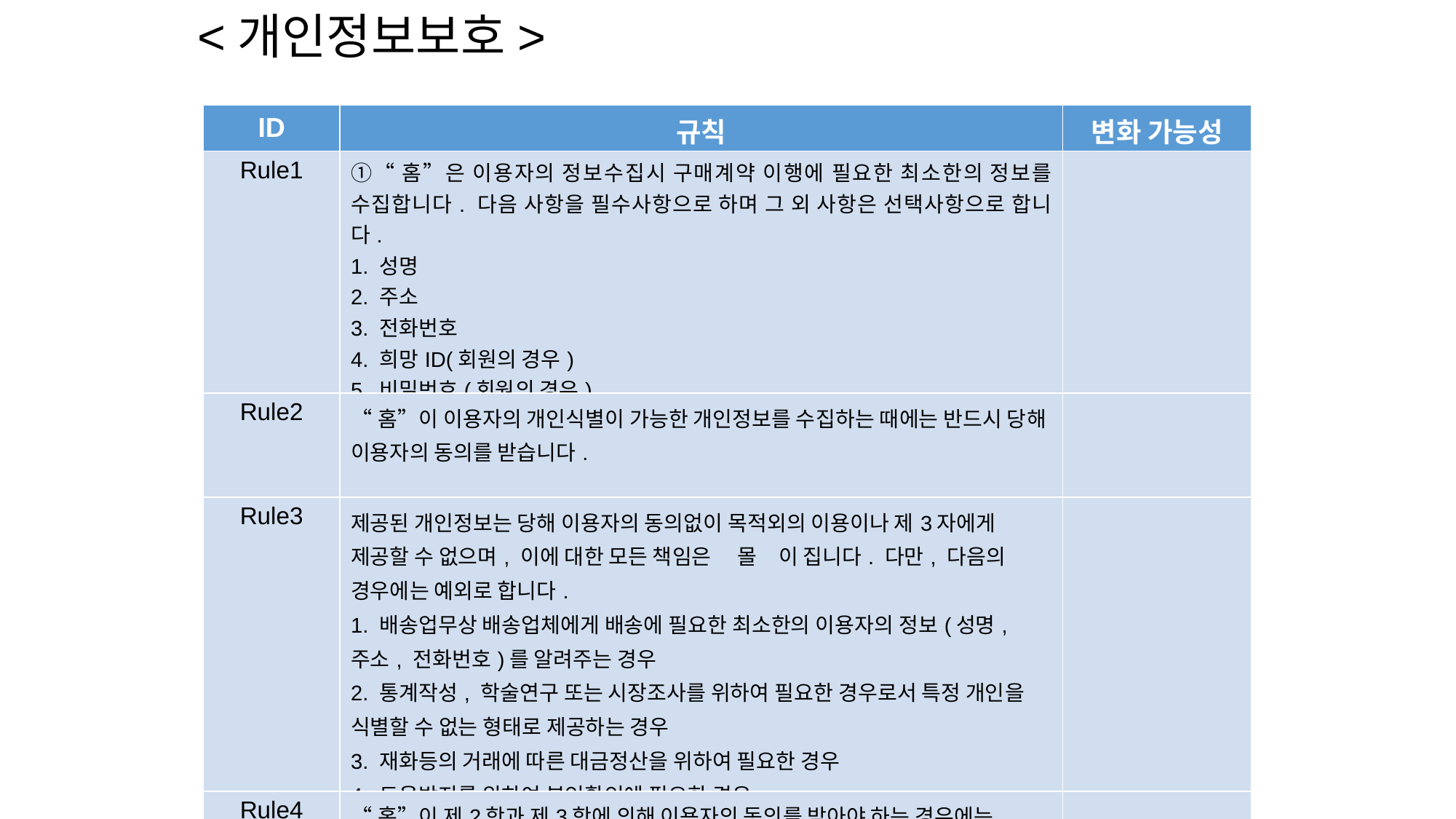

<개인정보보호>
| ID | 규칙 | 변화 가능성 |
| --- | --- | --- |
| Rule1 | ①“홈”은 이용자의 정보수집시 구매계약 이행에 필요한 최소한의 정보를 수집합니다. 다음 사항을 필수사항으로 하며 그 외 사항은 선택사항으로 합니다. 1. 성명 2. 주소 3. 전화번호 4. 희망ID(회원의 경우) 5. 비밀번호(회원의 경우) 6. 전자우편주소(또는 이동전화번호) |  |
| Rule2 | “홈”이 이용자의 개인식별이 가능한 개인정보를 수집하는 때에는 반드시 당해 이용자의 동의를 받습니다. |  |
| Rule3 | 제공된 개인정보는 당해 이용자의 동의없이 목적외의 이용이나 제3자에게 제공할 수 없으며, 이에 대한 모든 책임은 　몰　이 집니다. 다만, 다음의 경우에는 예외로 합니다. 1. 배송업무상 배송업체에게 배송에 필요한 최소한의 이용자의 정보(성명, 주소, 전화번호)를 알려주는 경우 2. 통계작성, 학술연구 또는 시장조사를 위하여 필요한 경우로서 특정 개인을 식별할 수 없는 형태로 제공하는 경우 3. 재화등의 거래에 따른 대금정산을 위하여 필요한 경우 4. 도용방지를 위하여 본인확인에 필요한 경우 5. 법률의 규정 또는 법률에 의하여 필요한 불가피한 사유가 있는 경우 |  |
| Rule4 | “홈”이 제2항과 제3항에 의해 이용자의 동의를 받아야 하는 경우에는 개인정보관리 책임자의 신원(소속, 성명 및 전화번호, 기타 연락처), 정보의 수집목적 및 이용목적, 제3자에 대한 정보제공 관련사항(제공받은자, 제공목적 및 제공할 정보의 내용) 등 정보통신망이용촉진등에관한법률 제22조제2항이 규정한 사항을 미리 명시하거나 고지해야 하며 이용자는 언제든지 이 동의를 철회할 수 있습니다. |  |
| Rule 5 | 이용자는 언제든지 “홈”이 가지고 있는 자신의 개인정보에 대해 열람 및 오류정정을 요구할 수 있으며 “홈”은 이에 대해 지체없이 필요한 조치를 취할 의무를 집니다. 이용자가 오류의 정정을 요구한 경우에는 “홈”은 그 오류를 정정할 때까지 당해 개인정보를 이용하지 않습니다. |  |
| Rule6 | “홈”은 개인정보 보호를 위하여 관리자를 한정하여 그 수를 최소화하며 신용카드, 은행계좌 등을 포함한 이용자의 개인정보의 분실, 도난, 유출, 변조 등으로 인한 이용자의 손해에 대하여 모든 책임을 집니다. |  |
| Rule7 | “홈” 또는 그로부터 개인정보를 제공받은 제3자는 개인정보의 수집목적 또는 제공받은 목적을 달성한 때에는 당해 개인정보를 지체없이 파기합니다. |  |